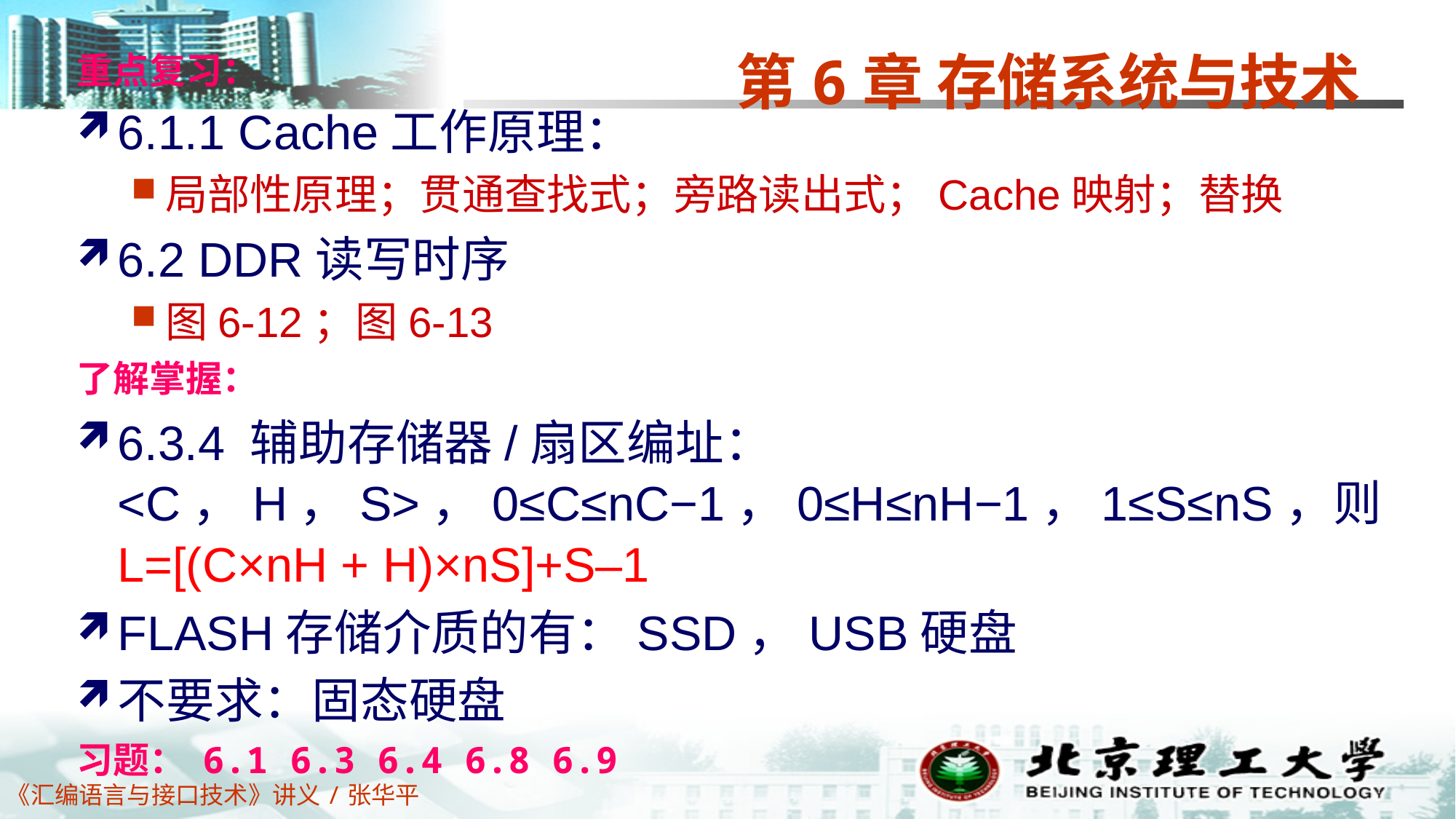

# 第6章 存储系统与技术
重点复习：
6.1.1 Cache工作原理：
局部性原理；贯通查找式；旁路读出式；Cache映射；替换
6.2 DDR读写时序
图6-12；图6-13
了解掌握：
6.3.4 辅助存储器/扇区编址：<C，H，S>，0≤C≤nC−1，0≤H≤nH−1，1≤S≤nS，则L=[(C×nH + H)×nS]+S–1
FLASH存储介质的有：SSD，USB硬盘
不要求：固态硬盘
习题： 6.1 6.3 6.4 6.8 6.9